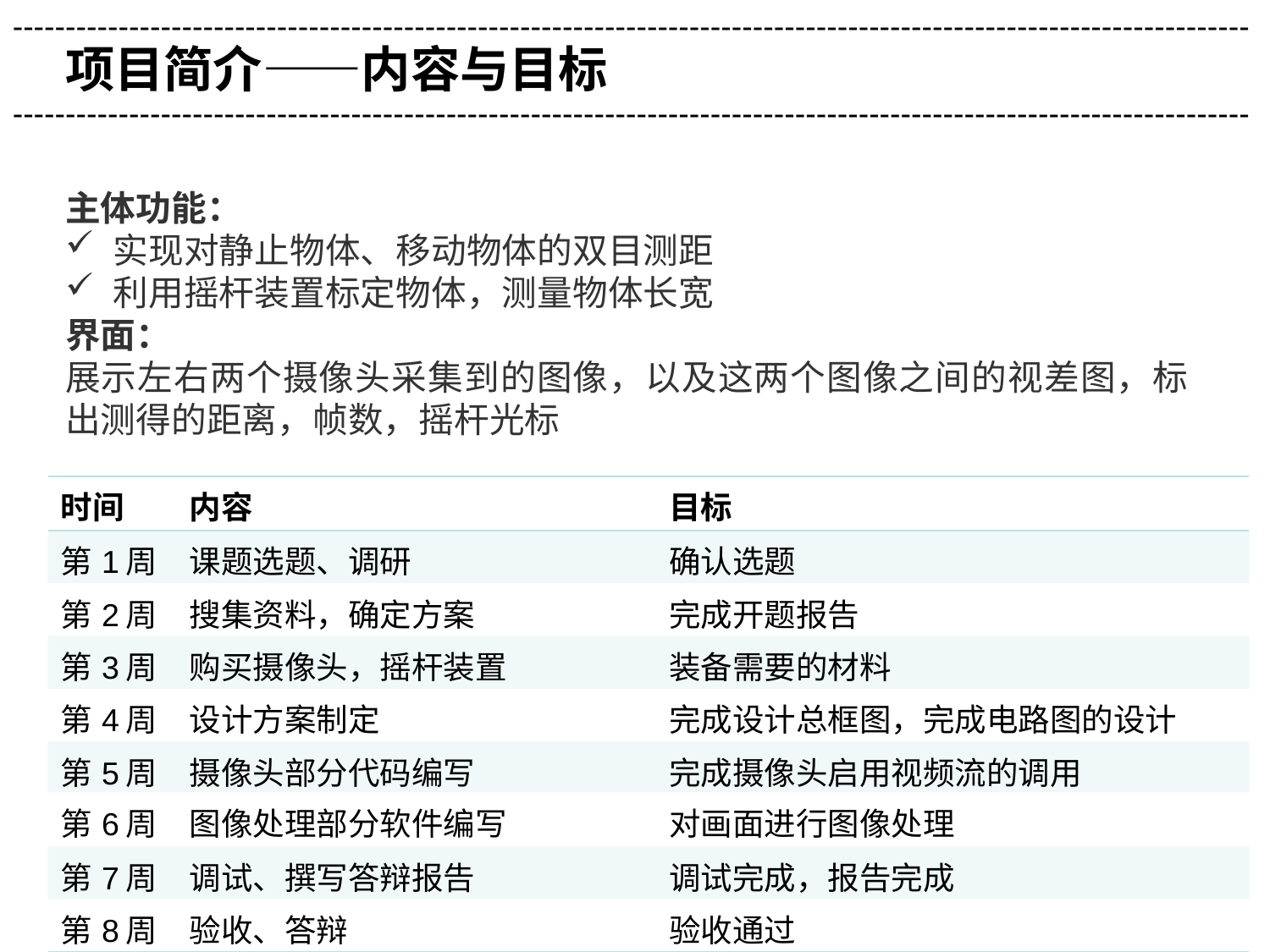

---------------------------------------------------------------------------------------------------------------------
项目简介——内容与目标
---------------------------------------------------------------------------------------------------------------------
主体功能：
实现对静止物体、移动物体的双目测距
利用摇杆装置标定物体，测量物体长宽
界面：
展示左右两个摄像头采集到的图像，以及这两个图像之间的视差图，标出测得的距离，帧数，摇杆光标

| 时间 | 内容 | 目标 |
| --- | --- | --- |
| 第1周 | 课题选题、调研 | 确认选题 |
| 第2周 | 搜集资料，确定方案 | 完成开题报告 |
| 第3周 | 购买摄像头，摇杆装置 | 装备需要的材料 |
| 第4周 | 设计方案制定 | 完成设计总框图，完成电路图的设计 |
| 第5周 | 摄像头部分代码编写 | 完成摄像头启用视频流的调用 |
| 第6周 | 图像处理部分软件编写 | 对画面进行图像处理 |
| 第7周 | 调试、撰写答辩报告 | 调试完成，报告完成 |
| 第8周 | 验收、答辩 | 验收通过 |